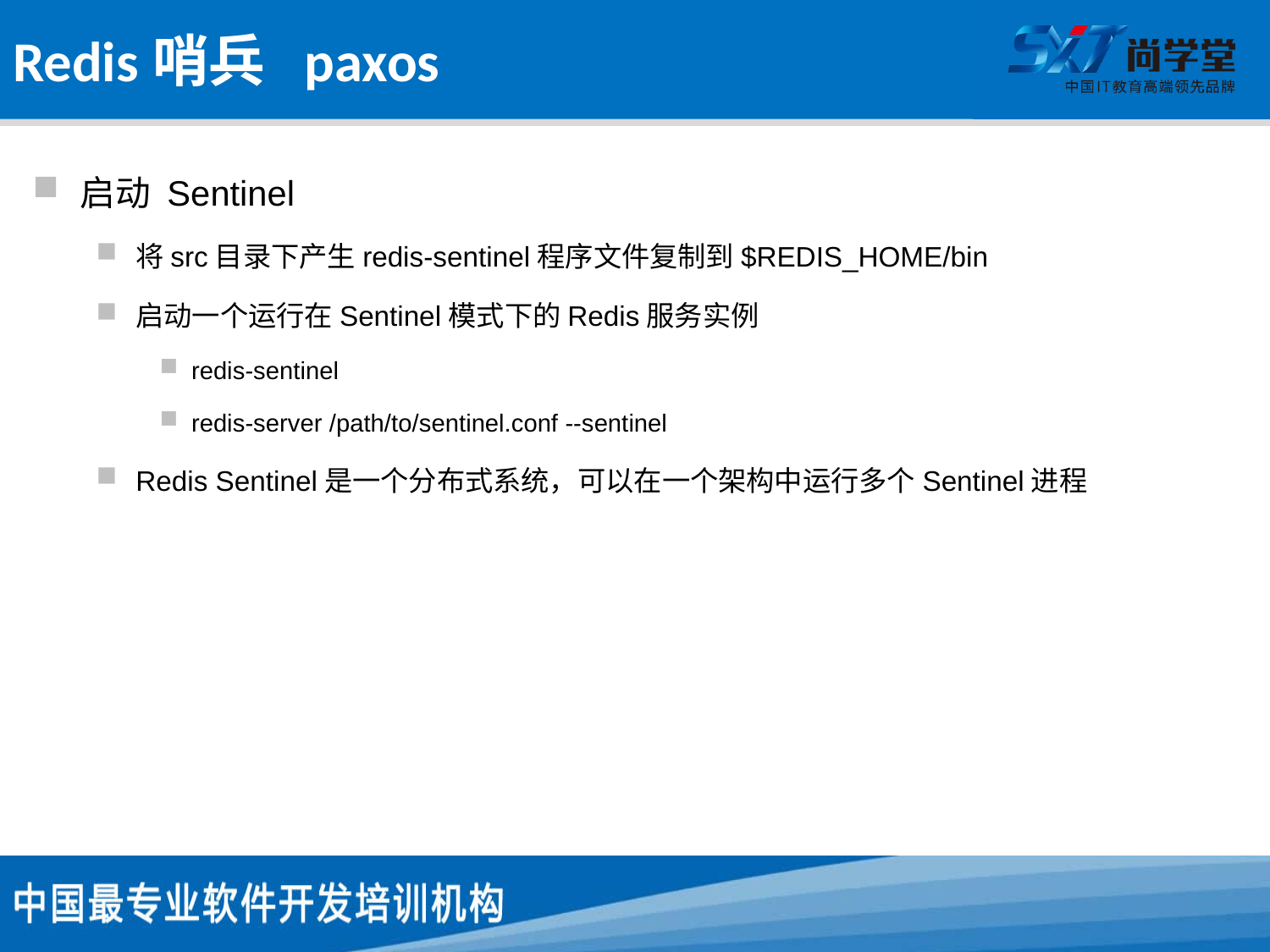

# Redis哨兵  paxos
启动 Sentinel
将src目录下产生redis-sentinel程序文件复制到$REDIS_HOME/bin
启动一个运行在Sentinel模式下的Redis服务实例
redis-sentinel
redis-server /path/to/sentinel.conf --sentinel
Redis Sentinel是一个分布式系统，可以在一个架构中运行多个Sentinel进程